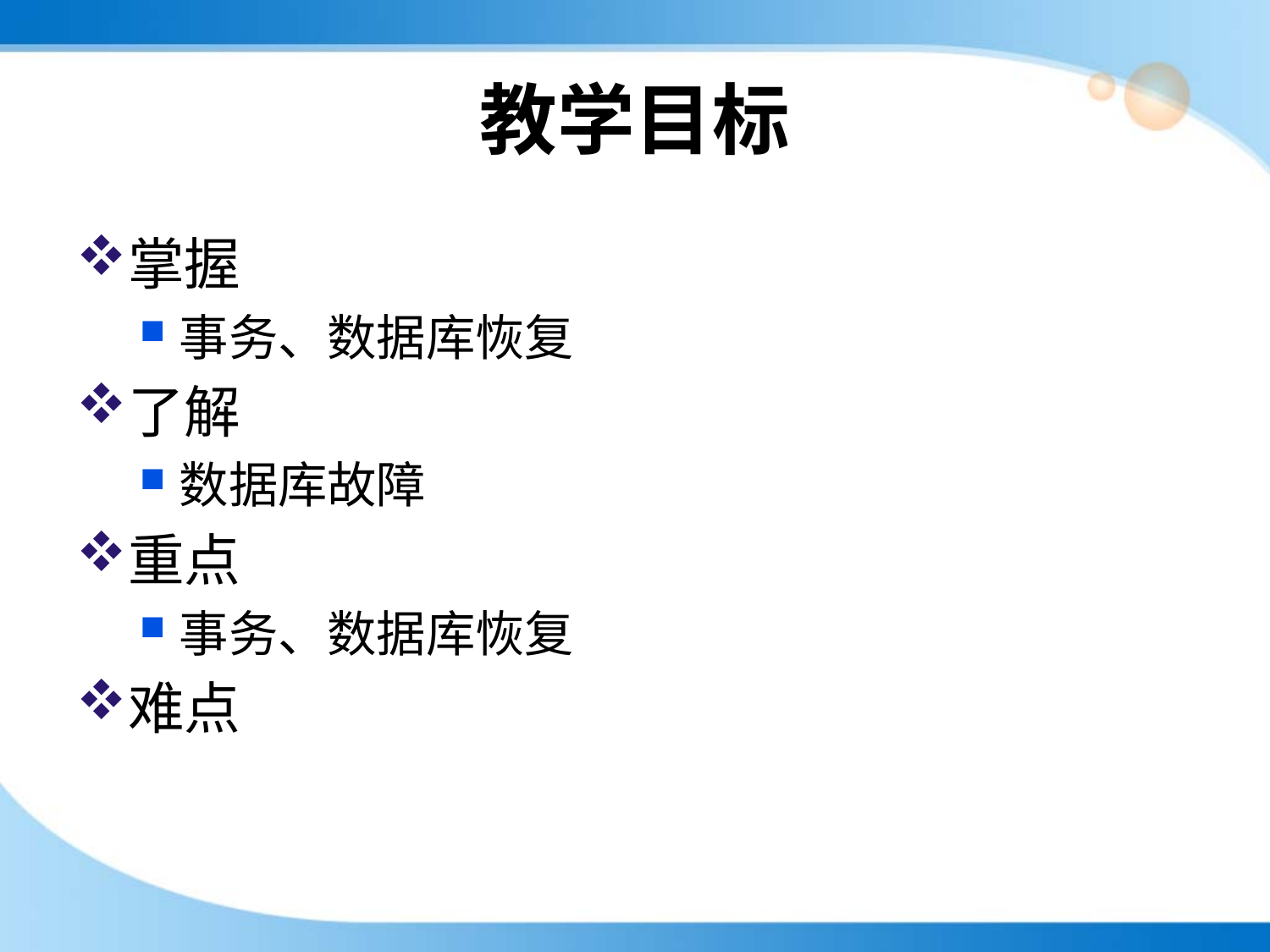

# 教学目标
掌握
事务、数据库恢复
了解
数据库故障
重点
事务、数据库恢复
难点